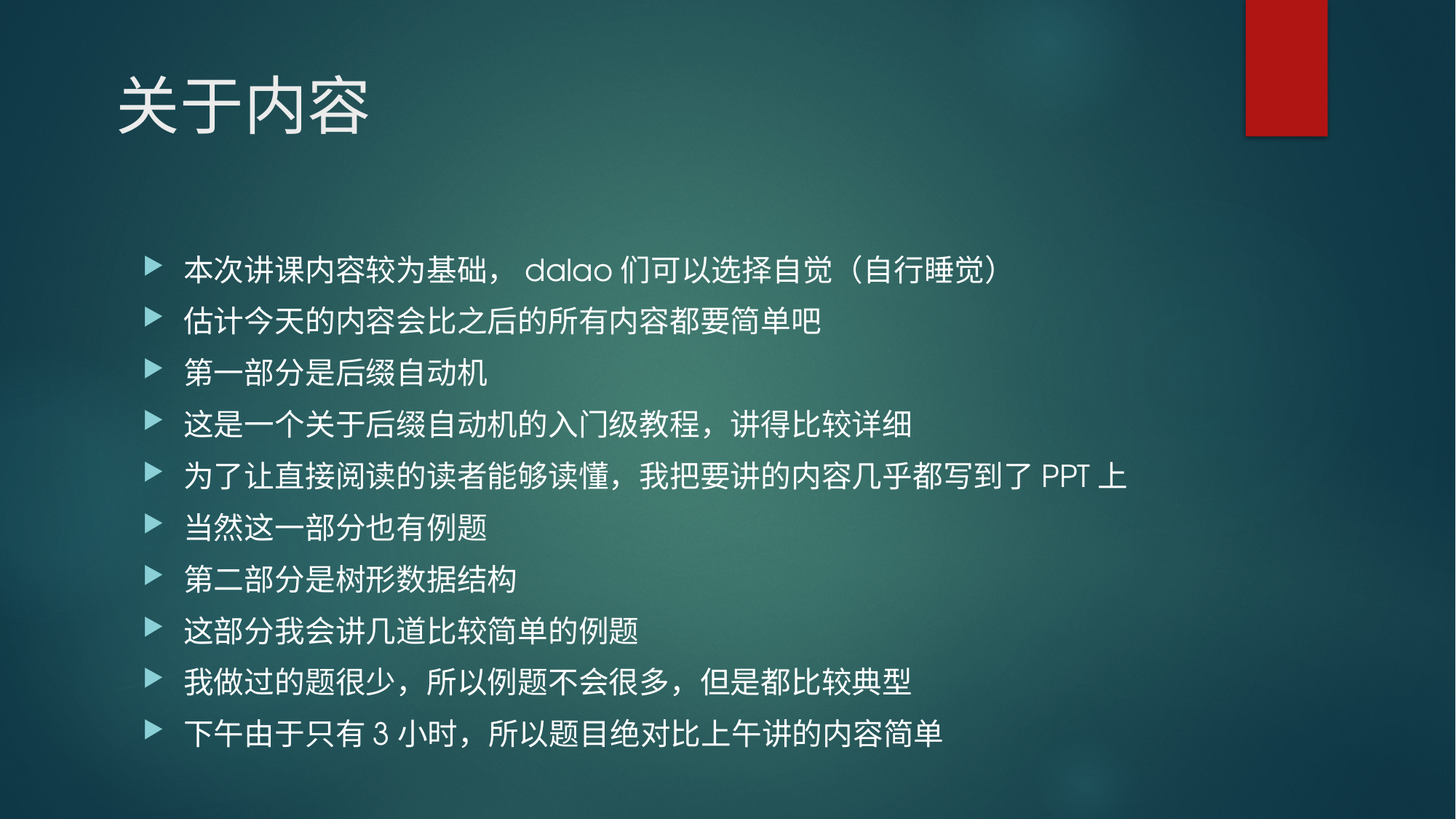

# 关于内容
本次讲课内容较为基础，dalao们可以选择自觉（自行睡觉）
估计今天的内容会比之后的所有内容都要简单吧
第一部分是后缀自动机
这是一个关于后缀自动机的入门级教程，讲得比较详细
为了让直接阅读的读者能够读懂，我把要讲的内容几乎都写到了PPT上
当然这一部分也有例题
第二部分是树形数据结构
这部分我会讲几道比较简单的例题
我做过的题很少，所以例题不会很多，但是都比较典型
下午由于只有3小时，所以题目绝对比上午讲的内容简单